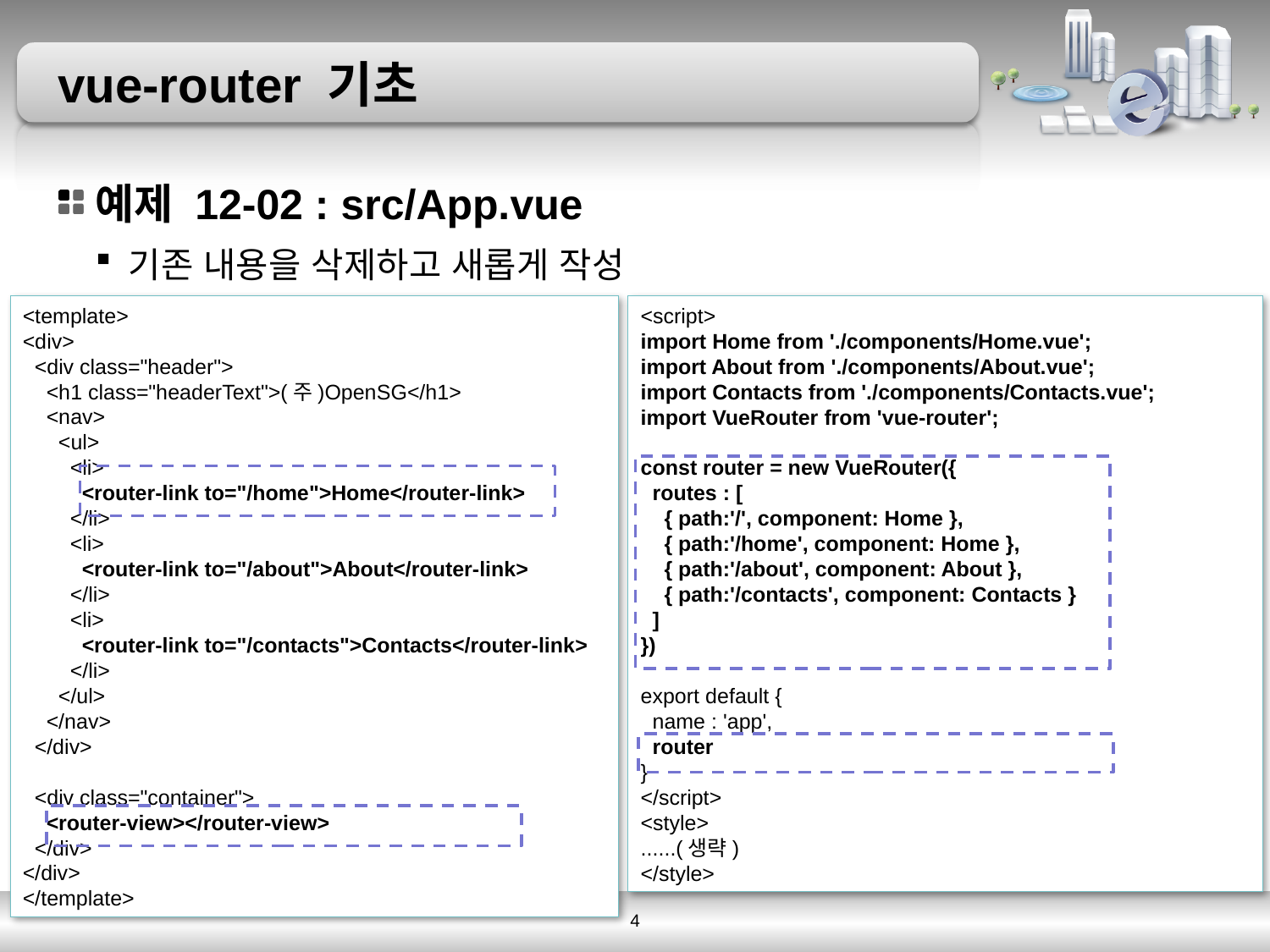

# vue-router 기초
예제 12-02 : src/App.vue
기존 내용을 삭제하고 새롭게 작성
<template>
<div>
  <div class="header">
    <h1 class="headerText">(주)OpenSG</h1>
    <nav>
      <ul>
        <li>
          <router-link to="/home">Home</router-link>
        </li>
        <li>
          <router-link to="/about">About</router-link>
        </li>
        <li>
          <router-link to="/contacts">Contacts</router-link>
        </li>
      </ul>
    </nav>
  </div>

  <div class="container">
    <router-view></router-view>
  </div>
</div>
</template>
<script>
import Home from './components/Home.vue';
import About from './components/About.vue';
import Contacts from './components/Contacts.vue';
import VueRouter from 'vue-router';

const router = new VueRouter({
  routes : [
    { path:'/', component: Home },
    { path:'/home', component: Home },
    { path:'/about', component: About },
    { path:'/contacts', component: Contacts }
  ]
})

export default {
  name : 'app',
  router
}
</script>
<style>
......(생략)
</style>